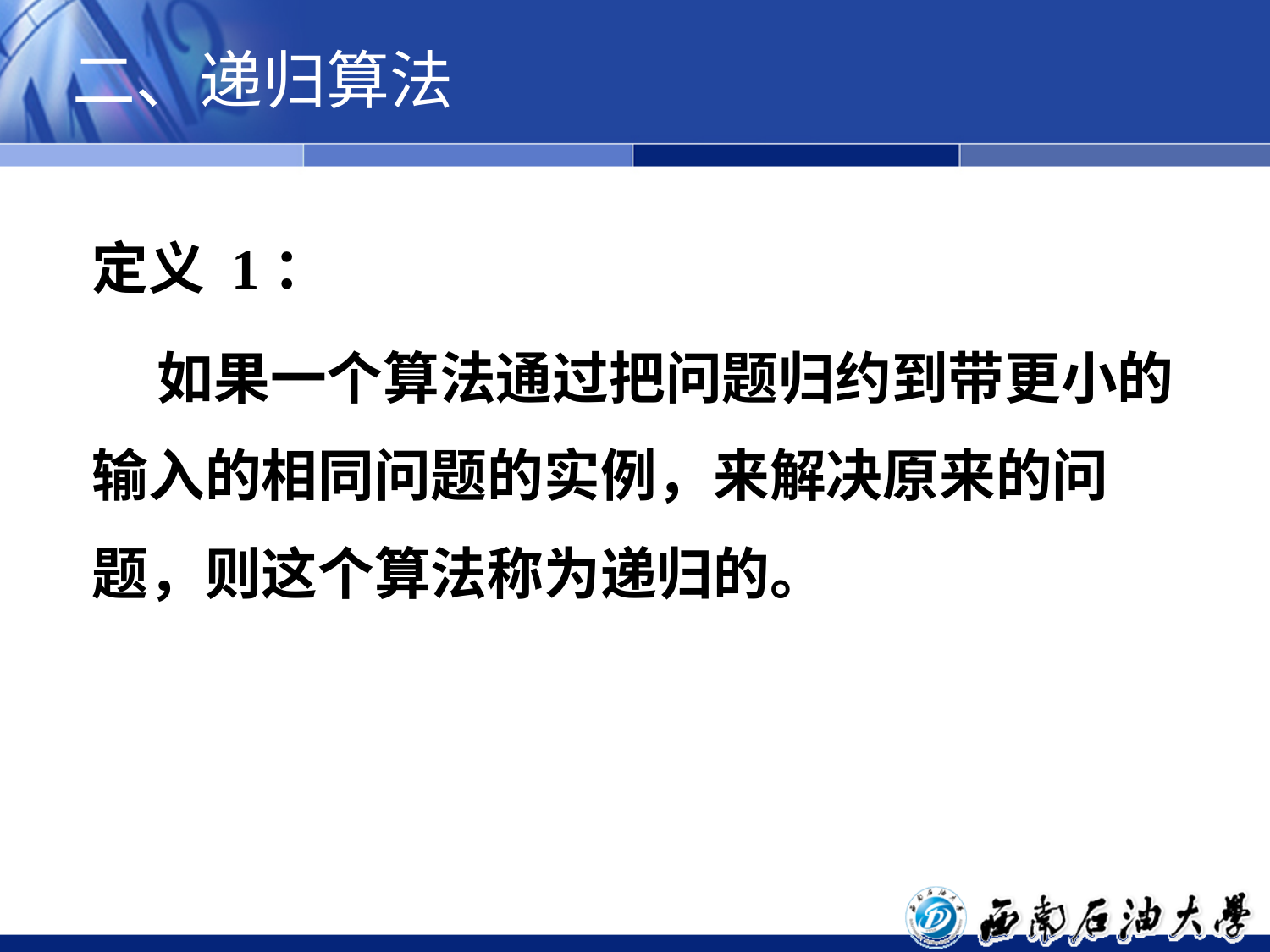

# 二、递归算法
定义 1：
  如果一个算法通过把问题归约到带更小的输入的相同问题的实例，来解决原来的问题，则这个算法称为递归的。